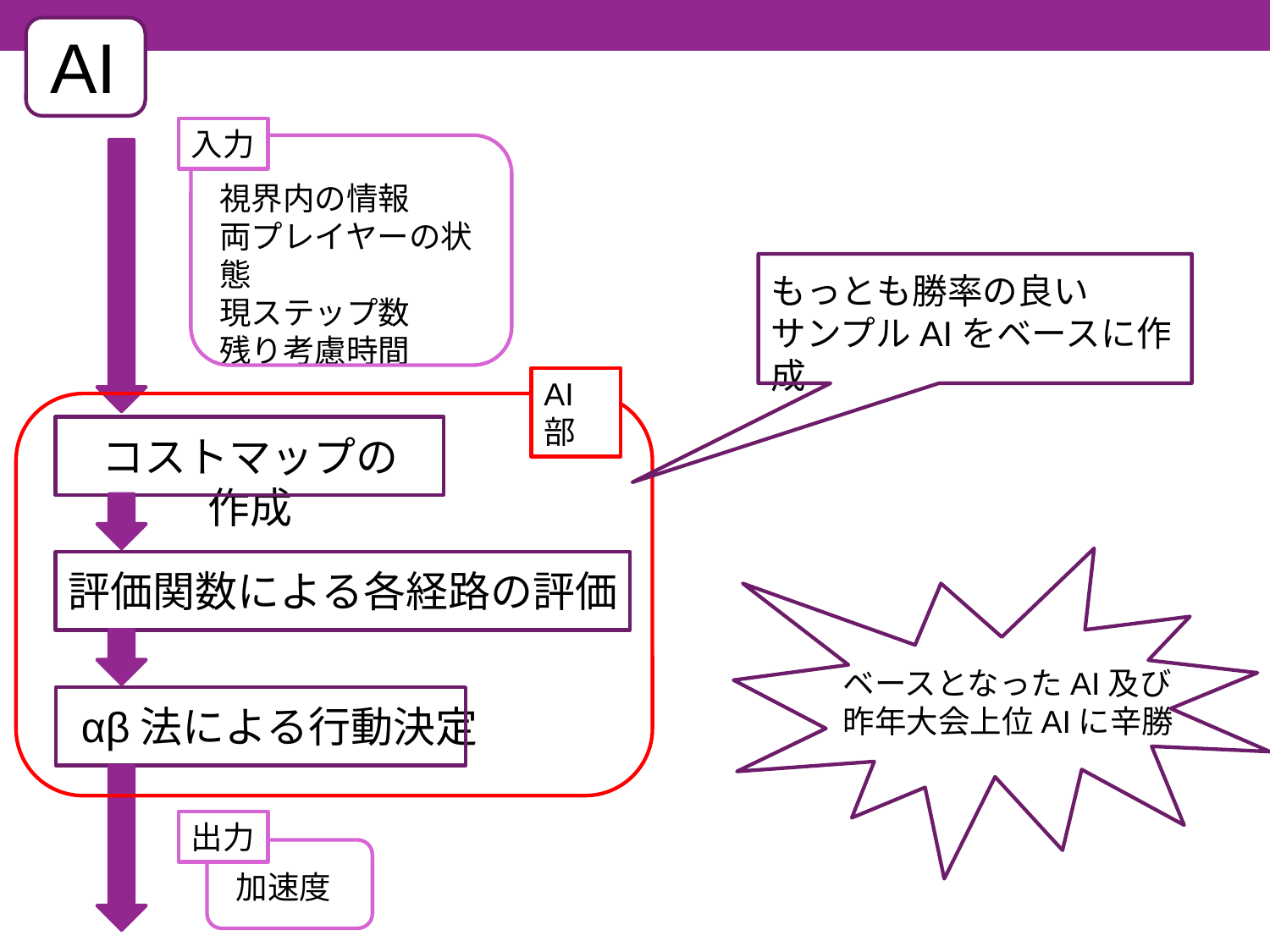

AI

入力

視界内の情報
両プレイヤーの状態
現ステップ数
残り考慮時間
AI部

コストマップの作成

評価関数による各経路の評価

αβ法による行動決定

出力

加速度

もっとも勝率の良い
サンプルAIをベースに作成

ベースとなったAI及び
昨年大会上位AIに辛勝